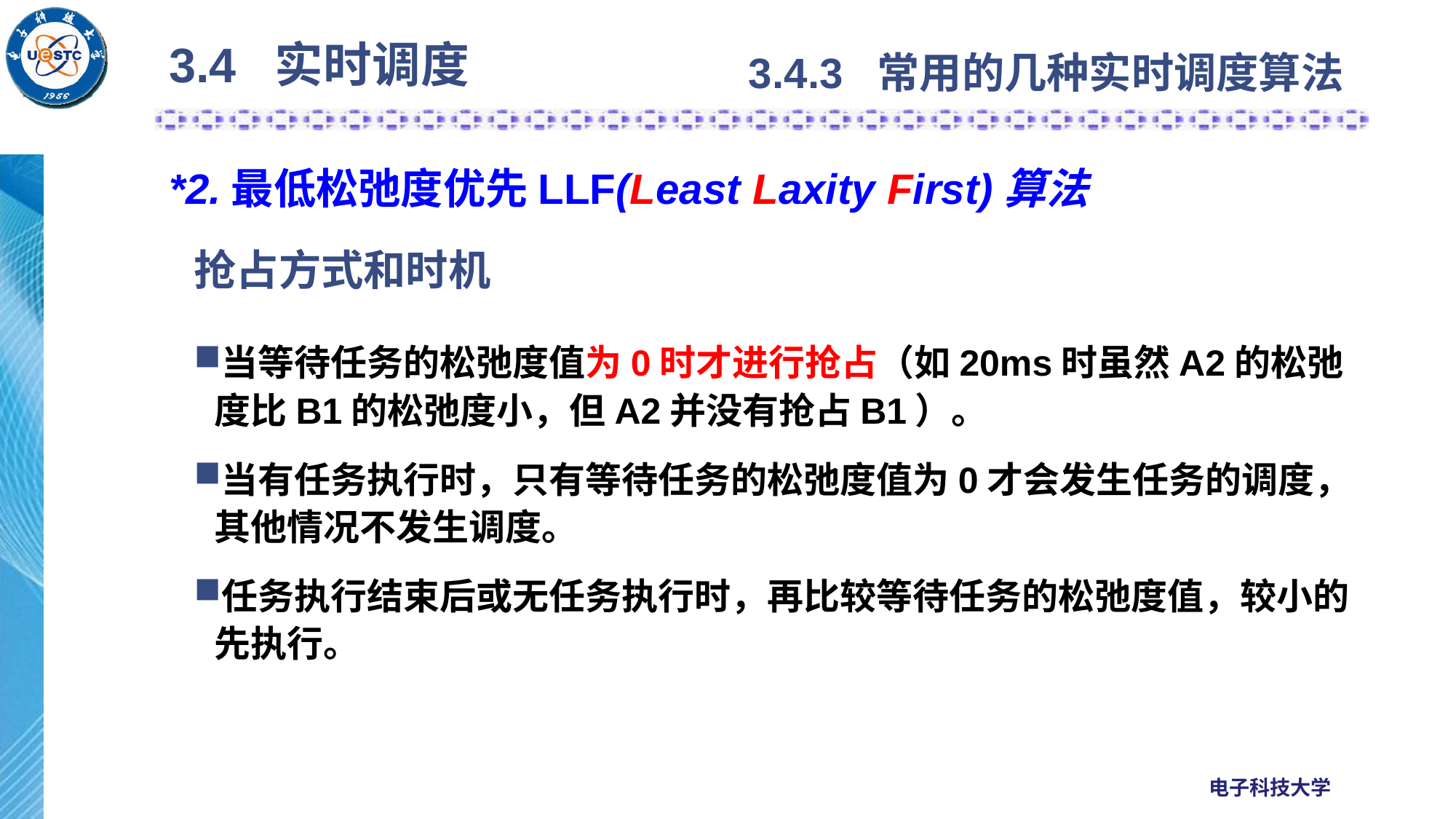

3.4  实时调度
3.4.3  常用的几种实时调度算法
*2.最低松弛度优先LLF(Least Laxity First)算法
# 抢占方式和时机
当等待任务的松弛度值为0时才进行抢占（如20ms时虽然A2的松弛度比B1的松弛度小，但A2并没有抢占B1）。
当有任务执行时，只有等待任务的松弛度值为0才会发生任务的调度，其他情况不发生调度。
任务执行结束后或无任务执行时，再比较等待任务的松弛度值，较小的先执行。